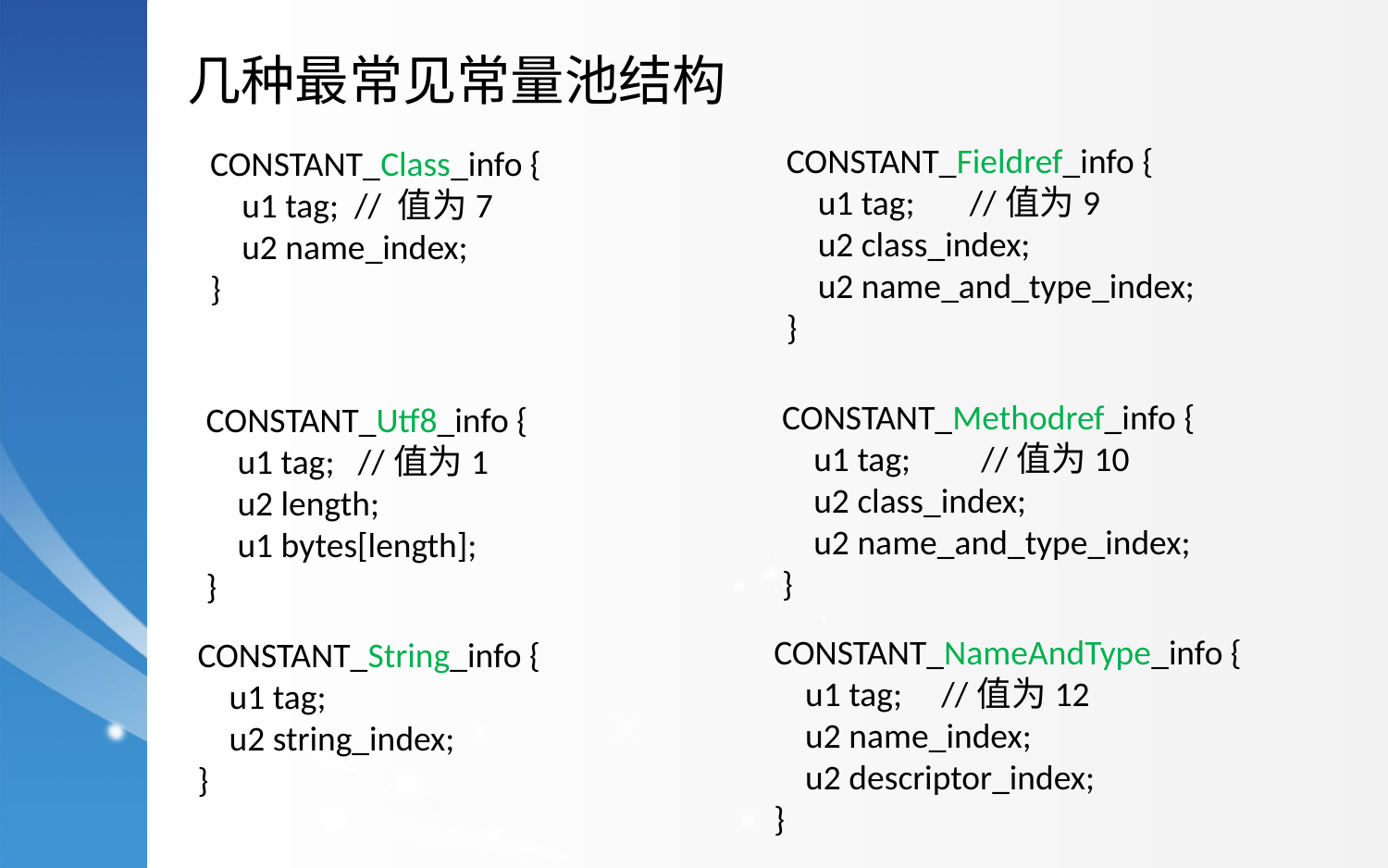

几种最常见常量池结构
CONSTANT_Fieldref_info {
    u1 tag;       //值为9
    u2 class_index;
    u2 name_and_type_index;
}
CONSTANT_Class_info {
    u1 tag;  // 值为7
    u2 name_index;
}

CONSTANT_Methodref_info {
    u1 tag;         //值为10
    u2 class_index;
    u2 name_and_type_index;
}
CONSTANT_Utf8_info {
    u1 tag;   //值为1
    u2 length;
    u1 bytes[length];
}

CONSTANT_NameAndType_info {
    u1 tag;     //值为12
    u2 name_index;
    u2 descriptor_index;
}
CONSTANT_String_info {
    u1 tag;
    u2 string_index;
}